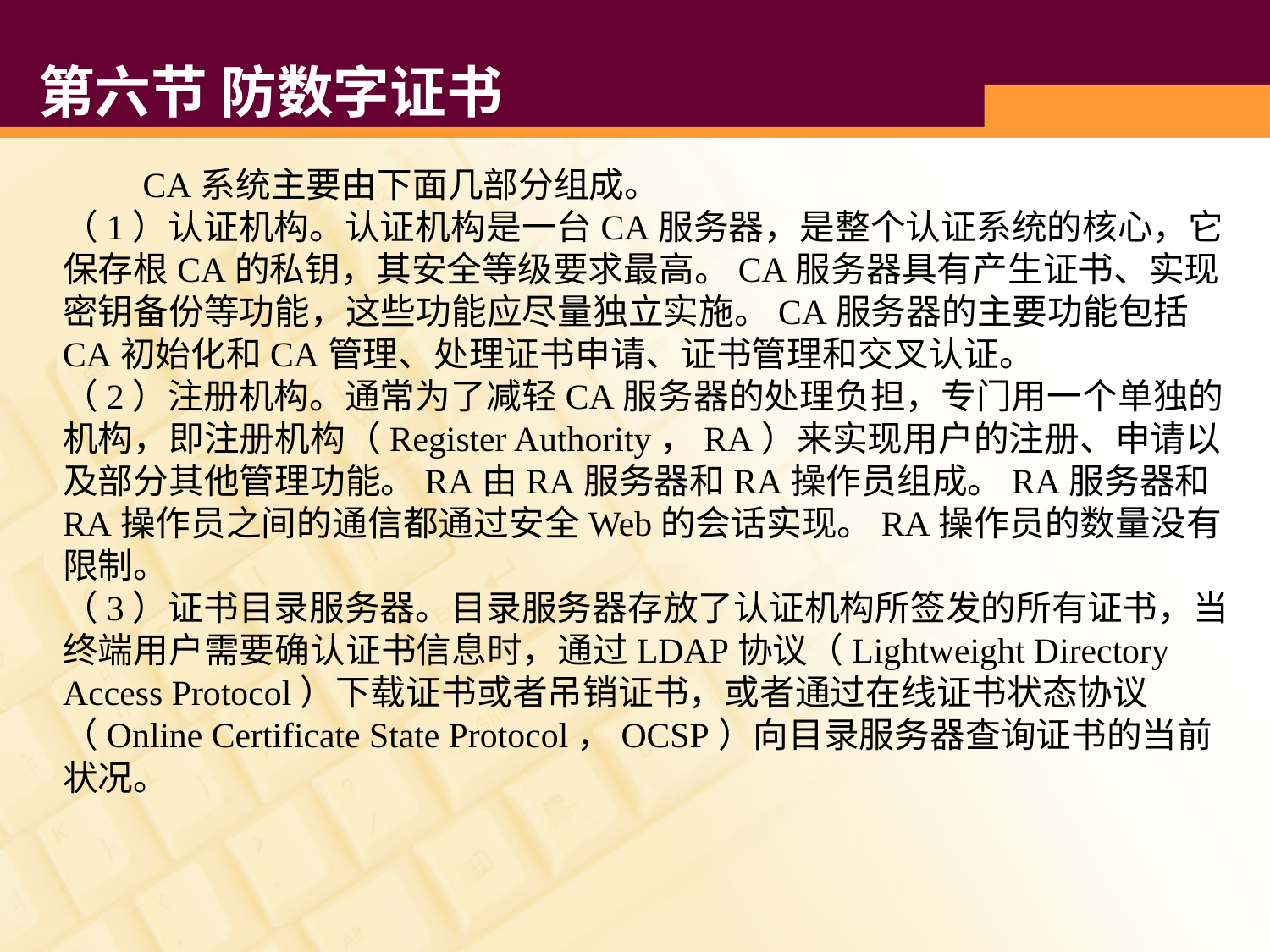

# 第六节 防数字证书
         CA系统主要由下面几部分组成。
（1）认证机构。认证机构是一台CA服务器，是整个认证系统的核心，它保存根CA的私钥，其安全等级要求最高。CA服务器具有产生证书、实现密钥备份等功能，这些功能应尽量独立实施。CA服务器的主要功能包括CA初始化和CA管理、处理证书申请、证书管理和交叉认证。
（2）注册机构。通常为了减轻CA服务器的处理负担，专门用一个单独的机构，即注册机构（Register Authority，RA）来实现用户的注册、申请以及部分其他管理功能。RA由RA服务器和RA操作员组成。RA服务器和RA操作员之间的通信都通过安全Web的会话实现。RA操作员的数量没有限制。
（3）证书目录服务器。目录服务器存放了认证机构所签发的所有证书，当终端用户需要确认证书信息时，通过LDAP协议（Lightweight Directory Access Protocol）下载证书或者吊销证书，或者通过在线证书状态协议（Online Certificate State Protocol，OCSP）向目录服务器查询证书的当前状况。